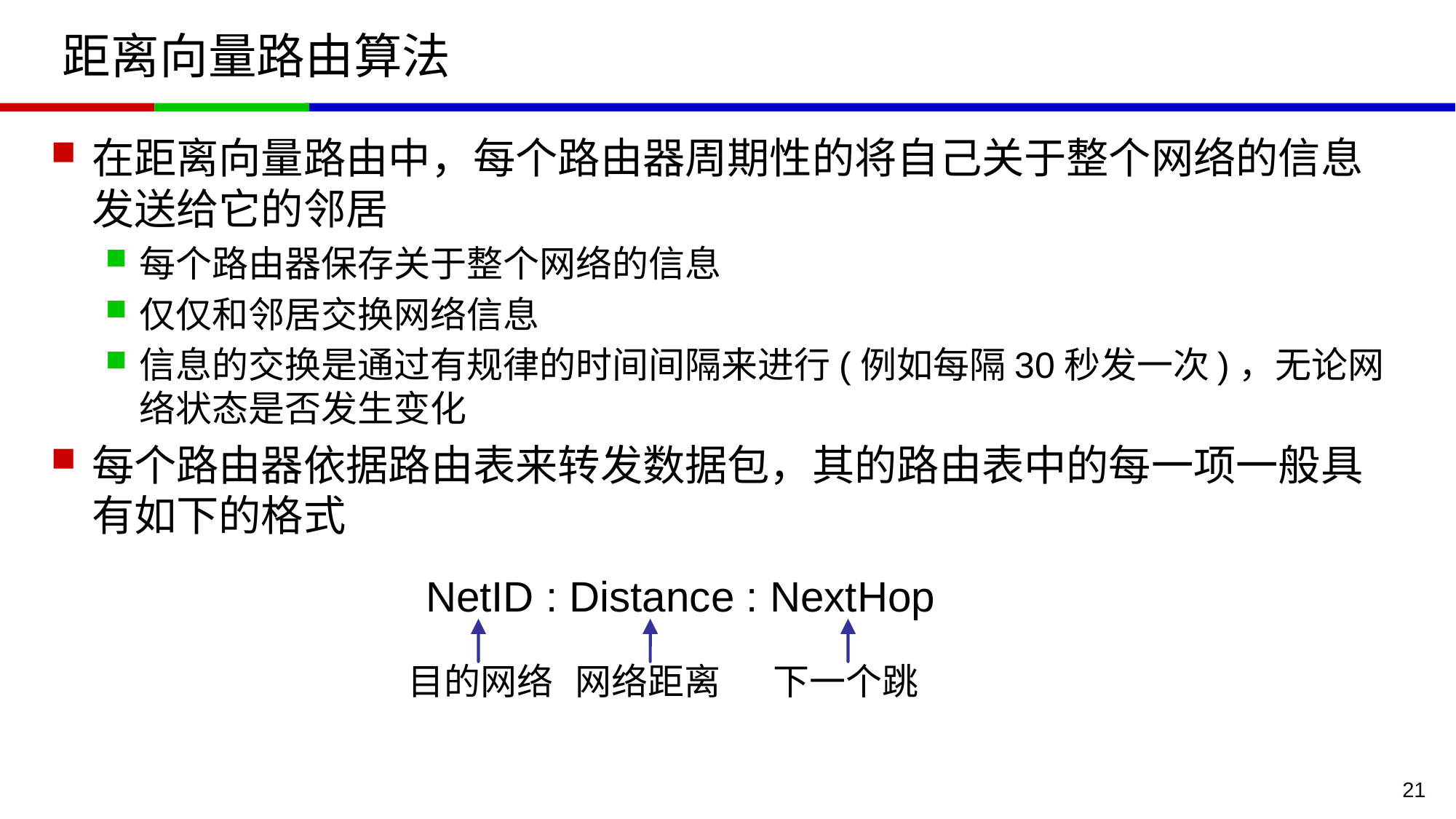

# 距离向量路由算法
在距离向量路由中，每个路由器周期性的将自己关于整个网络的信息发送给它的邻居
每个路由器保存关于整个网络的信息
仅仅和邻居交换网络信息
信息的交换是通过有规律的时间间隔来进行(例如每隔30秒发一次)，无论网络状态是否发生变化
每个路由器依据路由表来转发数据包，其的路由表中的每一项一般具有如下的格式
NetID : Distance : NextHop

目的网络
网络距离
下一个跳
21